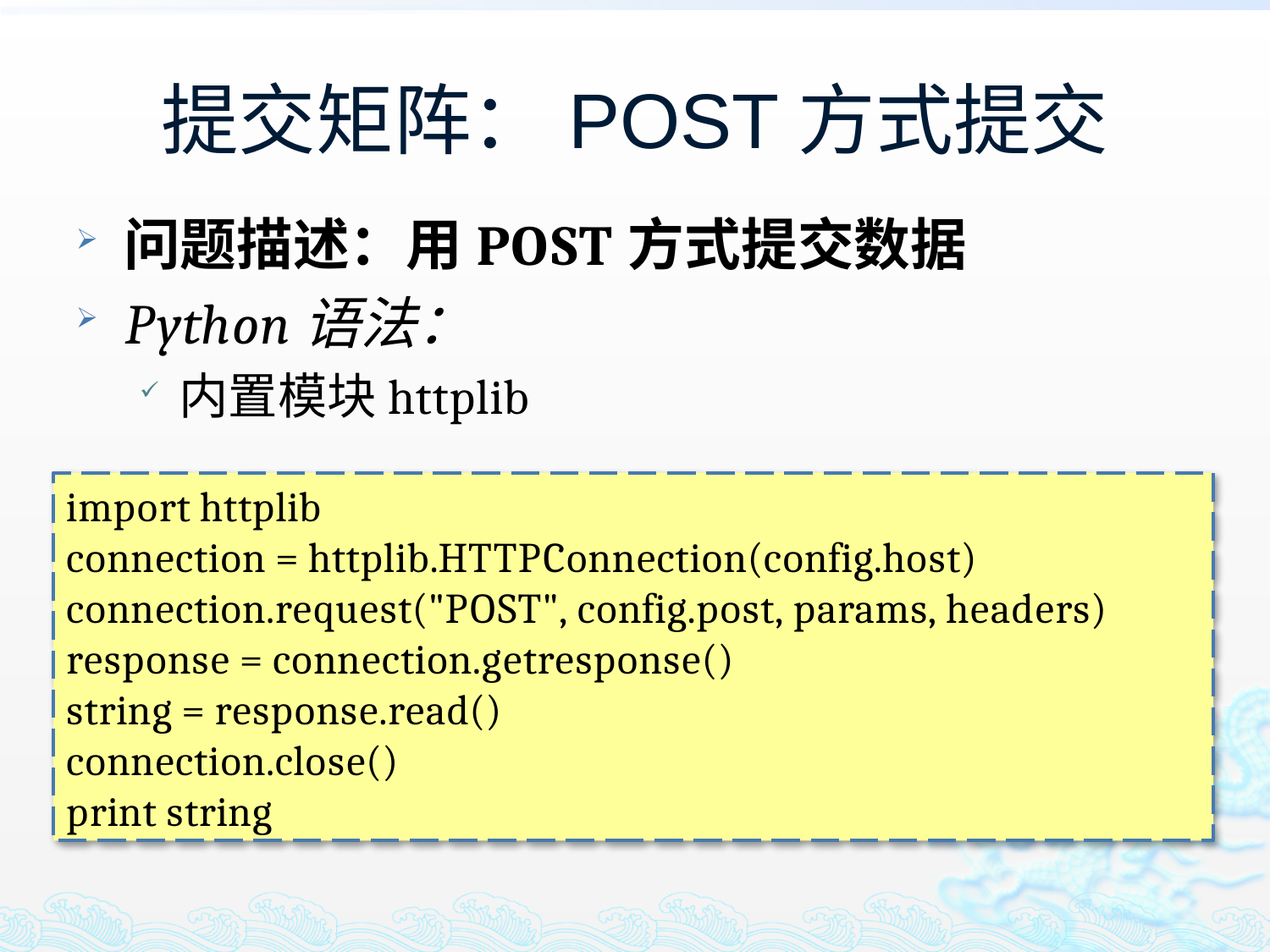

# 提交矩阵：POST方式提交
问题描述：用POST方式提交数据
Python语法：
内置模块httplib
import httplib
connection = httplib.HTTPConnection(config.host)
connection.request("POST", config.post, params, headers)
response = connection.getresponse()
string = response.read()
connection.close()
print string